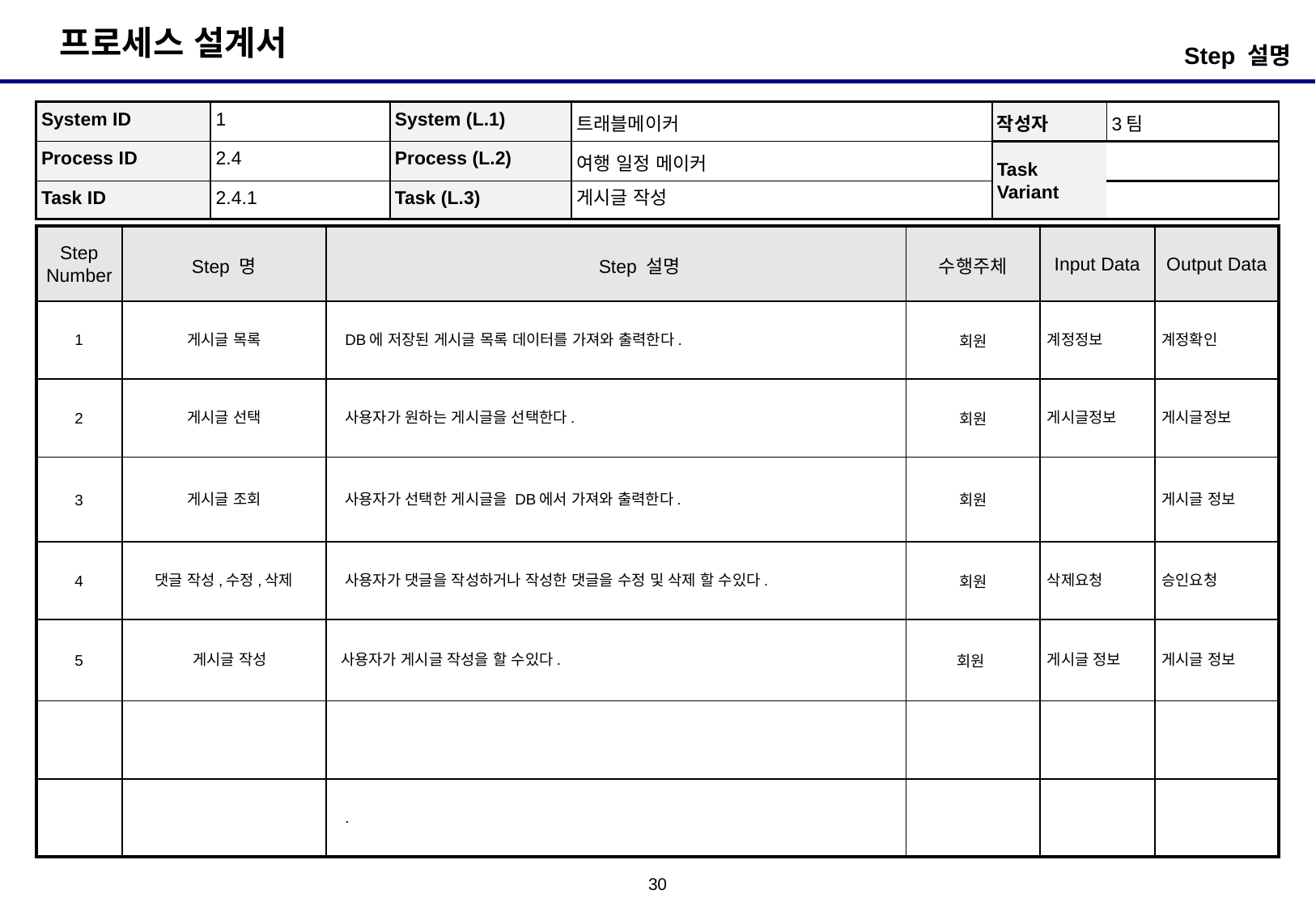

Step 설명
| System ID | 1 | System (L.1) | 트래블메이커 | 작성자 | 3팀 |
| --- | --- | --- | --- | --- | --- |
| Process ID | 2.4 | Process (L.2) | 여행 일정 메이커 | Task Variant |  |
| Task ID | 2.4.1 | Task (L.3) | 게시글 작성 |  |  |
| Step Number | Step 명 | Step 설명 | 수행주체 | Input Data | Output Data |
| --- | --- | --- | --- | --- | --- |
| 1 | 게시글 목록 | DB에 저장된 게시글 목록 데이터를 가져와 출력한다. | 회원 | 계정정보 | 계정확인 |
| 2 | 게시글 선택 | 사용자가 원하는 게시글을 선택한다. | 회원 | 게시글정보 | 게시글정보 |
| 3 | 게시글 조회 | 사용자가 선택한 게시글을 DB에서 가져와 출력한다. | 회원 |  | 게시글 정보 |
| 4 | 댓글 작성,수정,삭제 | 사용자가 댓글을 작성하거나 작성한 댓글을 수정 및 삭제 할 수있다. | 회원 | 삭제요청 | 승인요청 |
| 5 | 게시글 작성 | 사용자가 게시글 작성을 할 수있다. | 회원 | 게시글 정보 | 게시글 정보 |
|  |  |  |  |  |  |
|  |  | . |  |  |  |